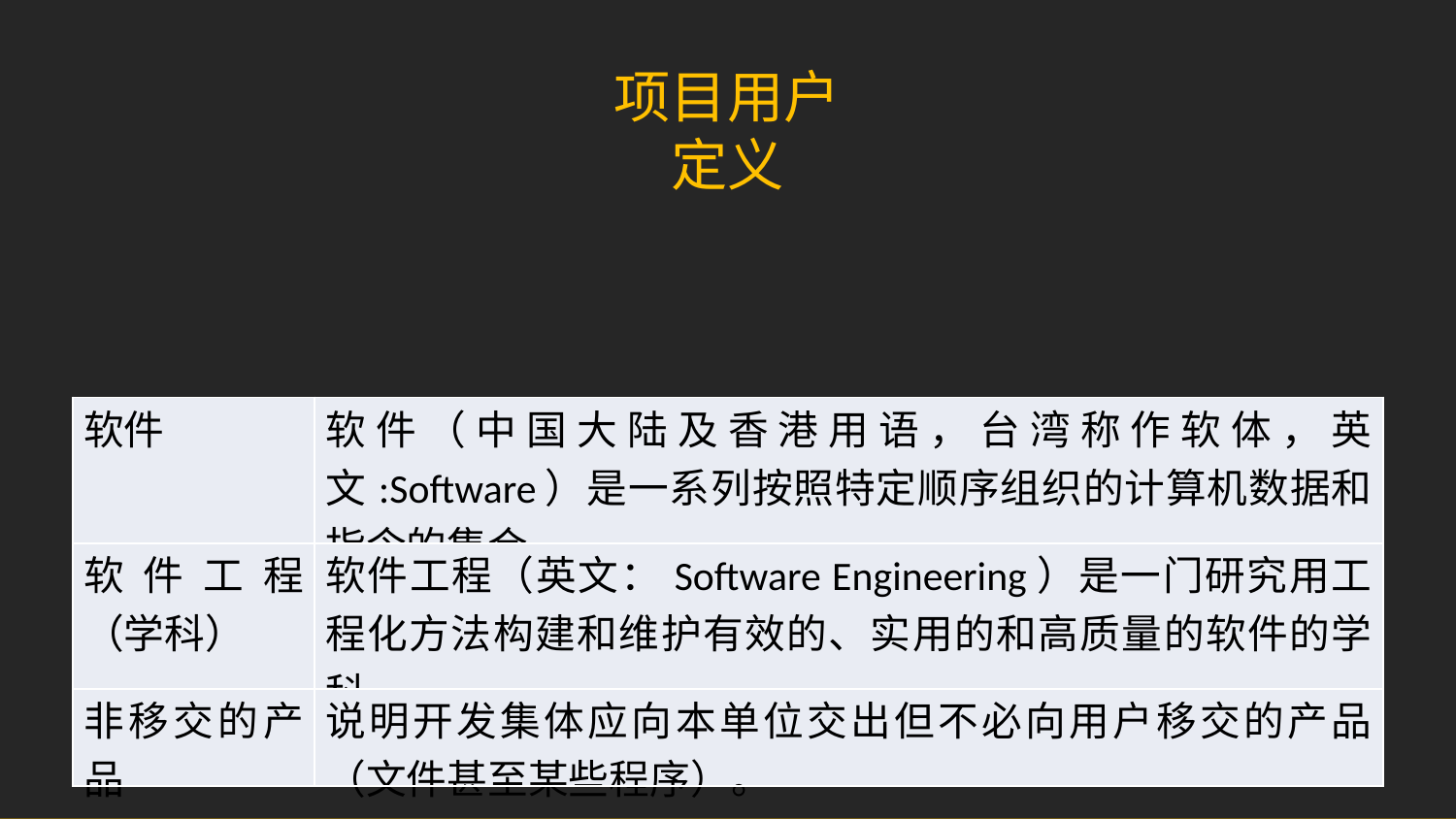

项目用户
定义
| 软件 | 软件（中国大陆及香港用语，台湾称作软体，英文:Software）是一系列按照特定顺序组织的计算机数据和指令的集合 |
| --- | --- |
| 软件工程（学科） | 软件工程（英文：Software Engineering）是一门研究用工程化方法构建和维护有效的、实用的和高质量的软件的学科。 |
| 非移交的产品 | 说明开发集体应向本单位交出但不必向用户移交的产品（文件甚至某些程序）。 |
| 用户类别 | 具体说明 |
| --- | --- |
| 教师 | 软件工程系列课程授课老师 |
| 学生 | 当前学期选修该课程的学生 |
| 游客 | 当前学期未选修该课程的学生 |